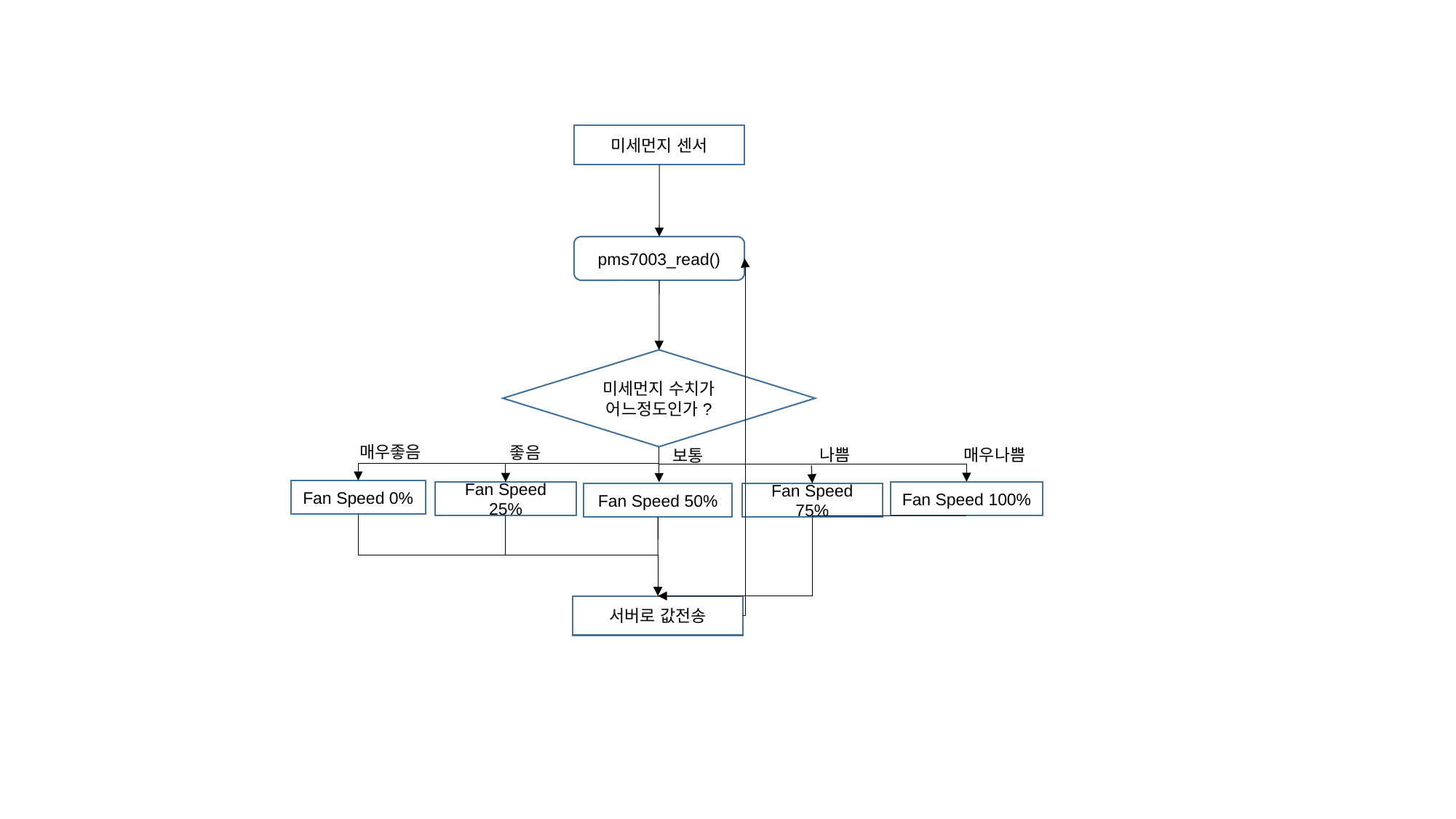

미세먼지 센서
pms7003_read()
미세먼지 수치가 어느정도인가?
매우좋음
좋음
매우나쁨
나쁨
보통
Fan Speed 0%
Fan Speed 100%
Fan Speed 25%
Fan Speed 50%
Fan Speed 75%
서버로 값전송